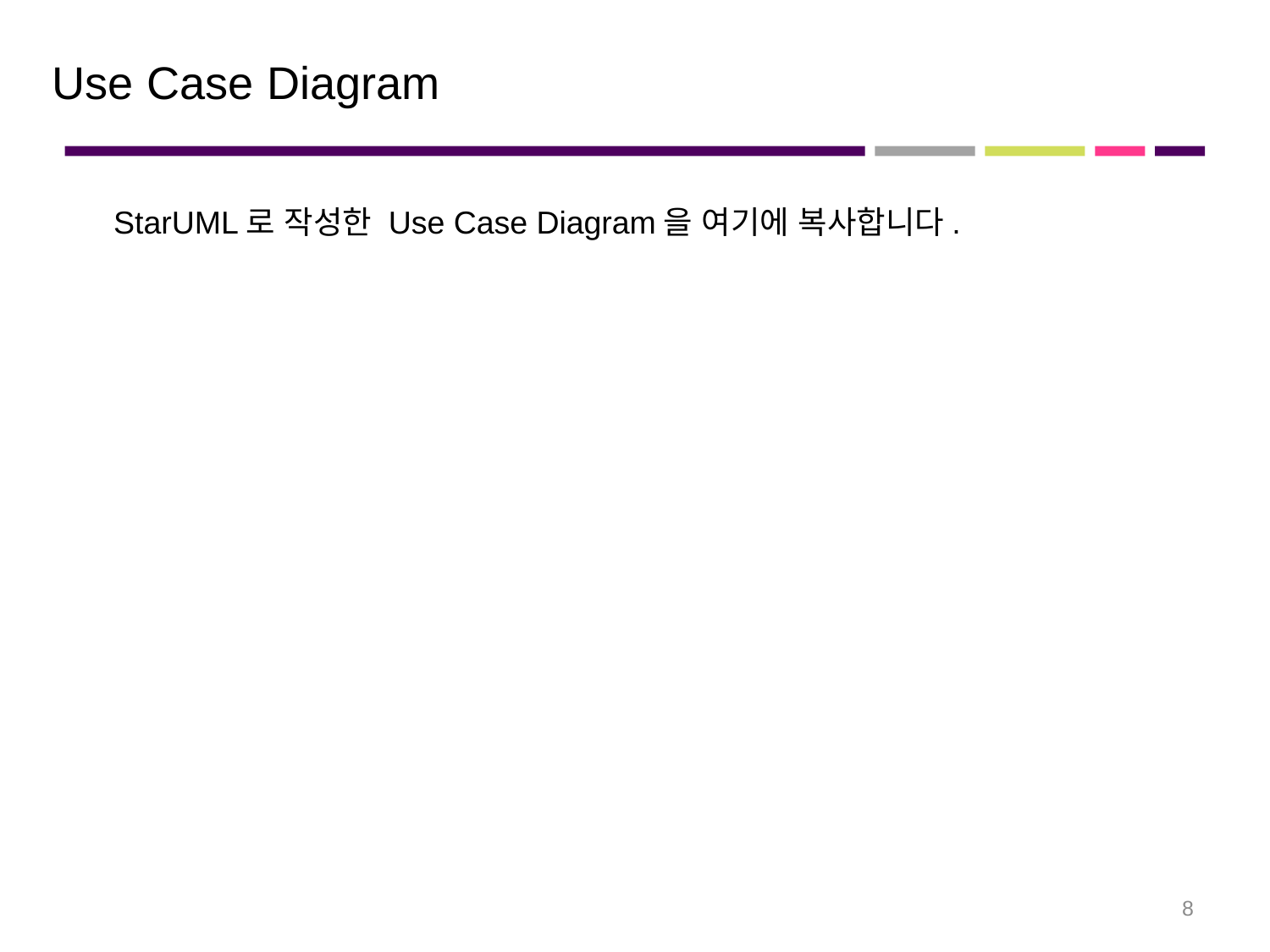

# Use Case Diagram
StarUML로 작성한 Use Case Diagram을 여기에 복사합니다.
8